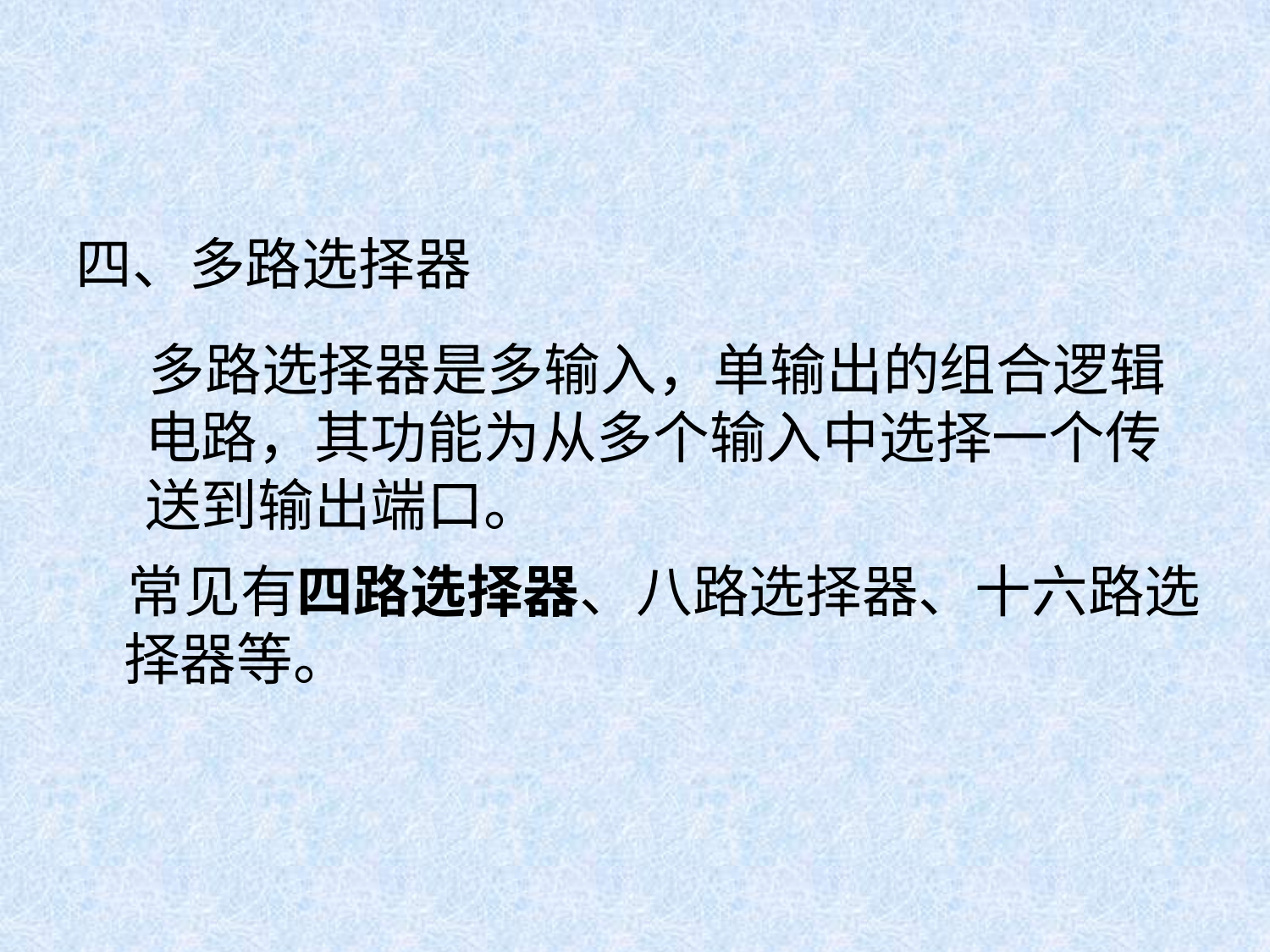

四、多路选择器
   多路选择器是多输入，单输出的组合逻辑电路，其功能为从多个输入中选择一个传送到输出端口。
   常见有四路选择器、八路选择器、十六路选择器等。